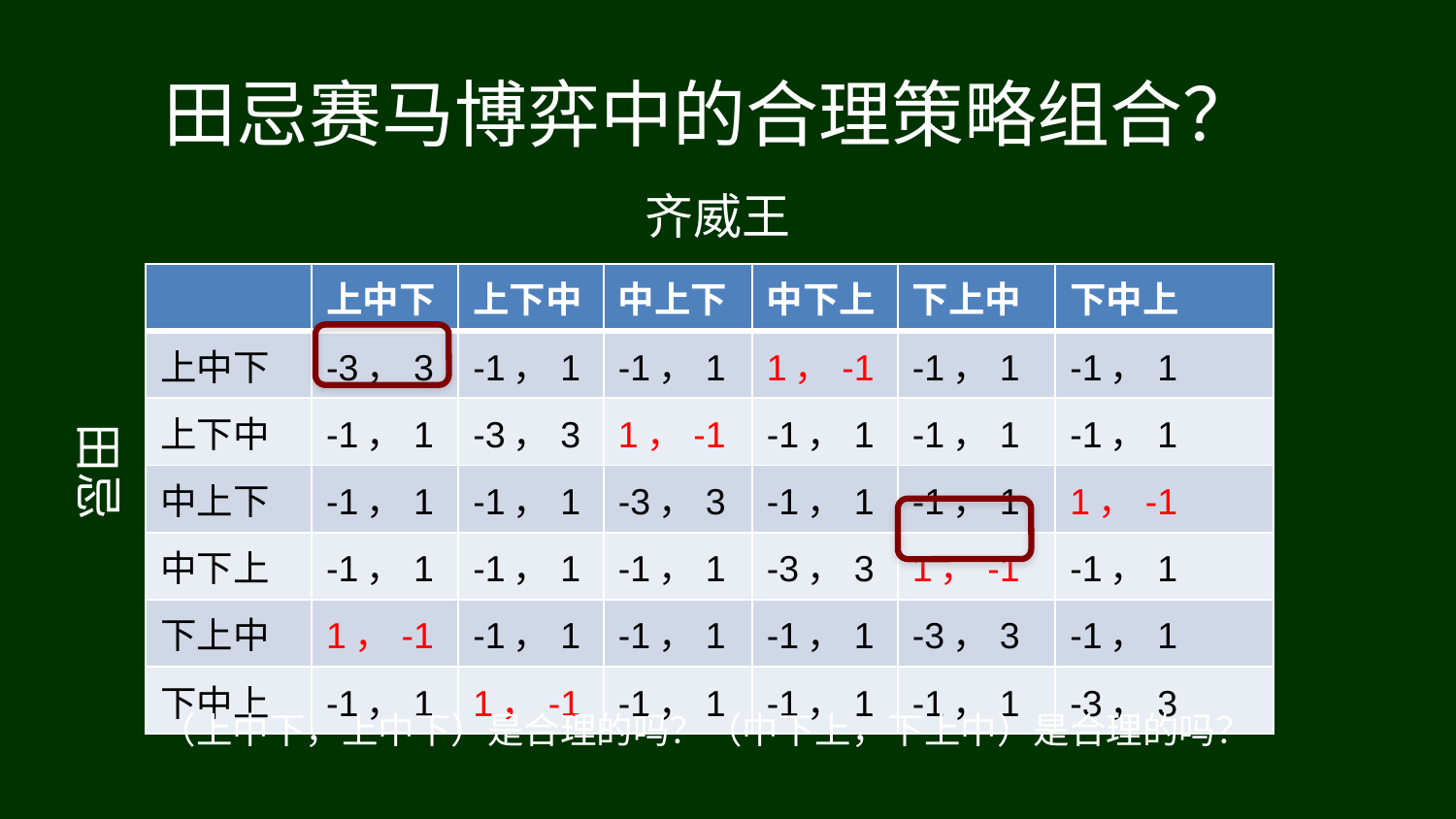

# 田忌赛马博弈中的合理策略组合？
齐威王
|  | 上中下 | 上下中 | 中上下 | 中下上 | 下上中 | 下中上 |
| --- | --- | --- | --- | --- | --- | --- |
| 上中下 | -3，3 | -1，1 | -1，1 | 1，-1 | -1，1 | -1，1 |
| 上下中 | -1，1 | -3，3 | 1，-1 | -1，1 | -1，1 | -1，1 |
| 中上下 | -1，1 | -1，1 | -3，3 | -1，1 | -1，1 | 1，-1 |
| 中下上 | -1，1 | -1，1 | -1，1 | -3，3 | 1，-1 | -1，1 |
| 下上中 | 1，-1 | -1，1 | -1，1 | -1，1 | -3，3 | -1，1 |
| 下中上 | -1，1 | 1，-1 | -1，1 | -1，1 | -1，1 | -3，3 |

田忌

（上中下，上中下）是合理的吗？（中下上，下上中）是合理的吗？